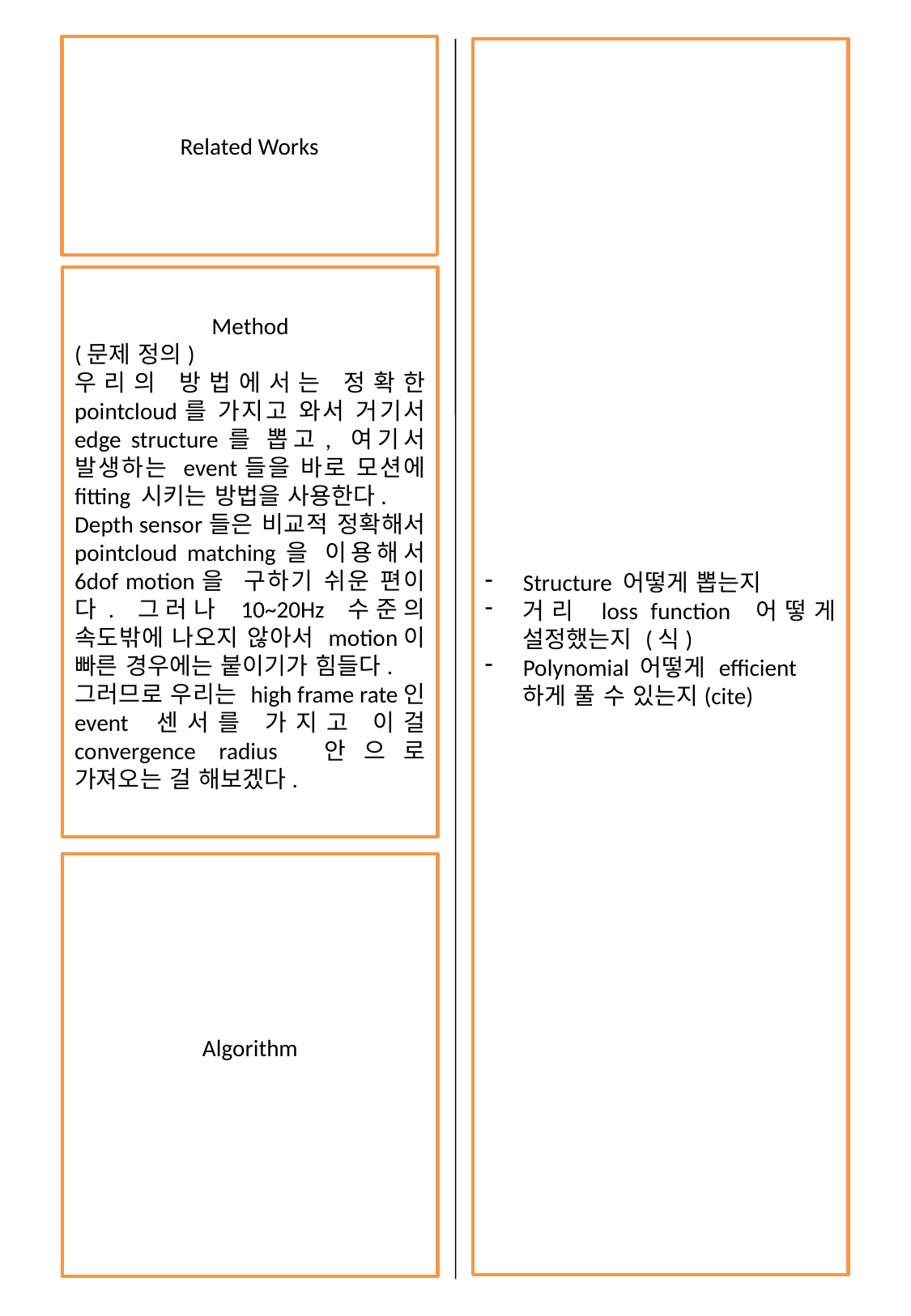

Related Works

Structure 어떻게 뽑는지
거리 loss function 어떻게 설정했는지 (식)
Polynomial 어떻게 efficient하게 풀 수 있는지(cite)

Method
(문제 정의)
우리의 방법에서는 정확한 pointcloud를 가지고 와서 거기서 edge structure를 뽑고, 여기서 발생하는 event들을 바로 모션에 fitting 시키는 방법을 사용한다.
Depth sensor들은 비교적 정확해서 pointcloud matching을 이용해서 6dof motion을  구하기 쉬운 편이다. 그러나 10~20Hz 수준의 속도밖에 나오지 않아서 motion이 빠른 경우에는 붙이기가 힘들다.
그러므로 우리는 high frame rate인 event 센서를 가지고 이걸 convergence radius 안으로 가져오는 걸 해보겠다.
Algorithm